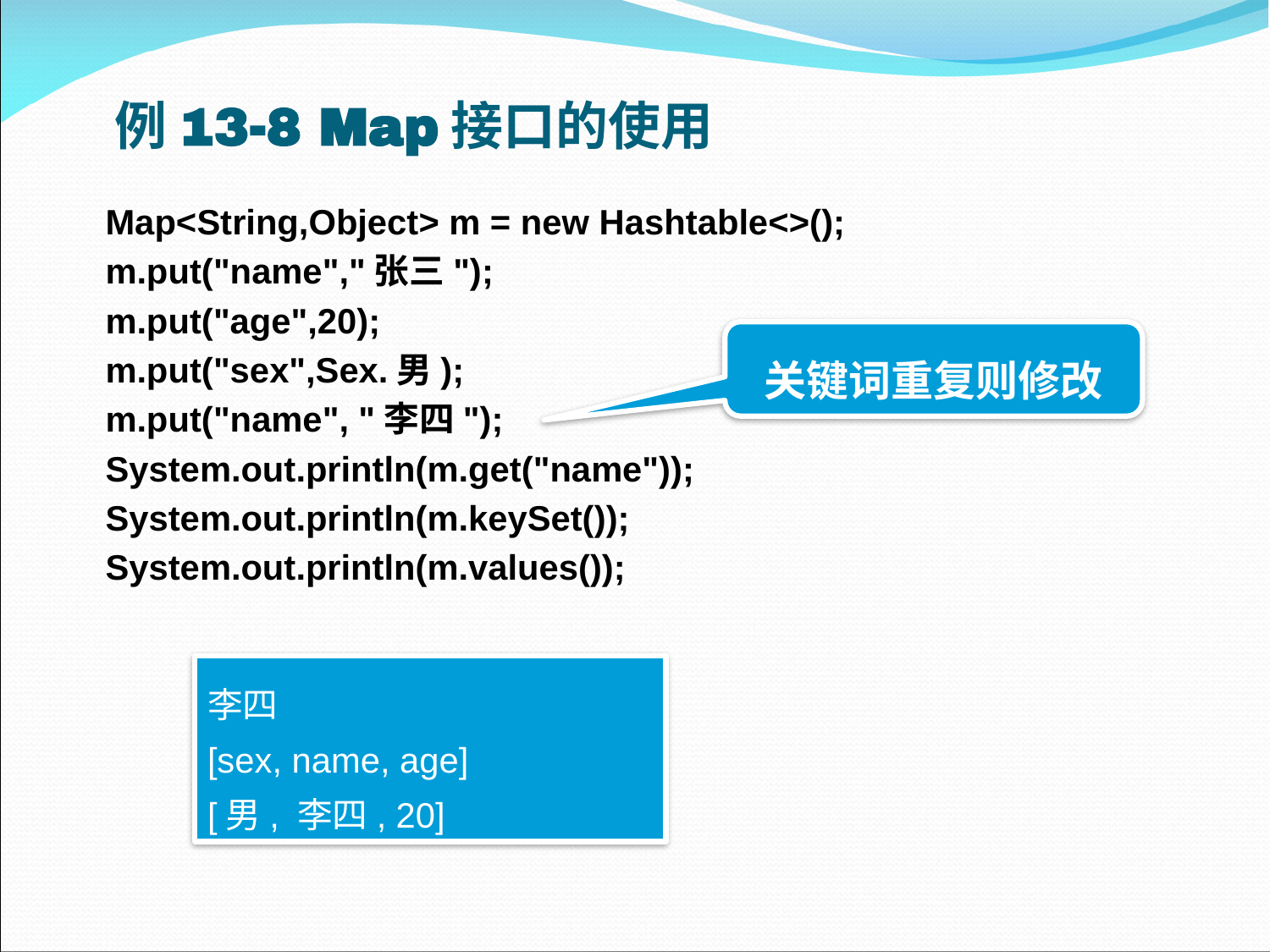

# 例13-8 Map接口的使用
	Map<String,Object> m = new Hashtable<>();
	m.put("name","张三");
	m.put("age",20);
	m.put("sex",Sex.男);
	m.put("name", "李四");
	System.out.println(m.get("name"));
	System.out.println(m.keySet());
	System.out.println(m.values());
关键词重复则修改
李四
[sex, name, age]
[男, 李四, 20]